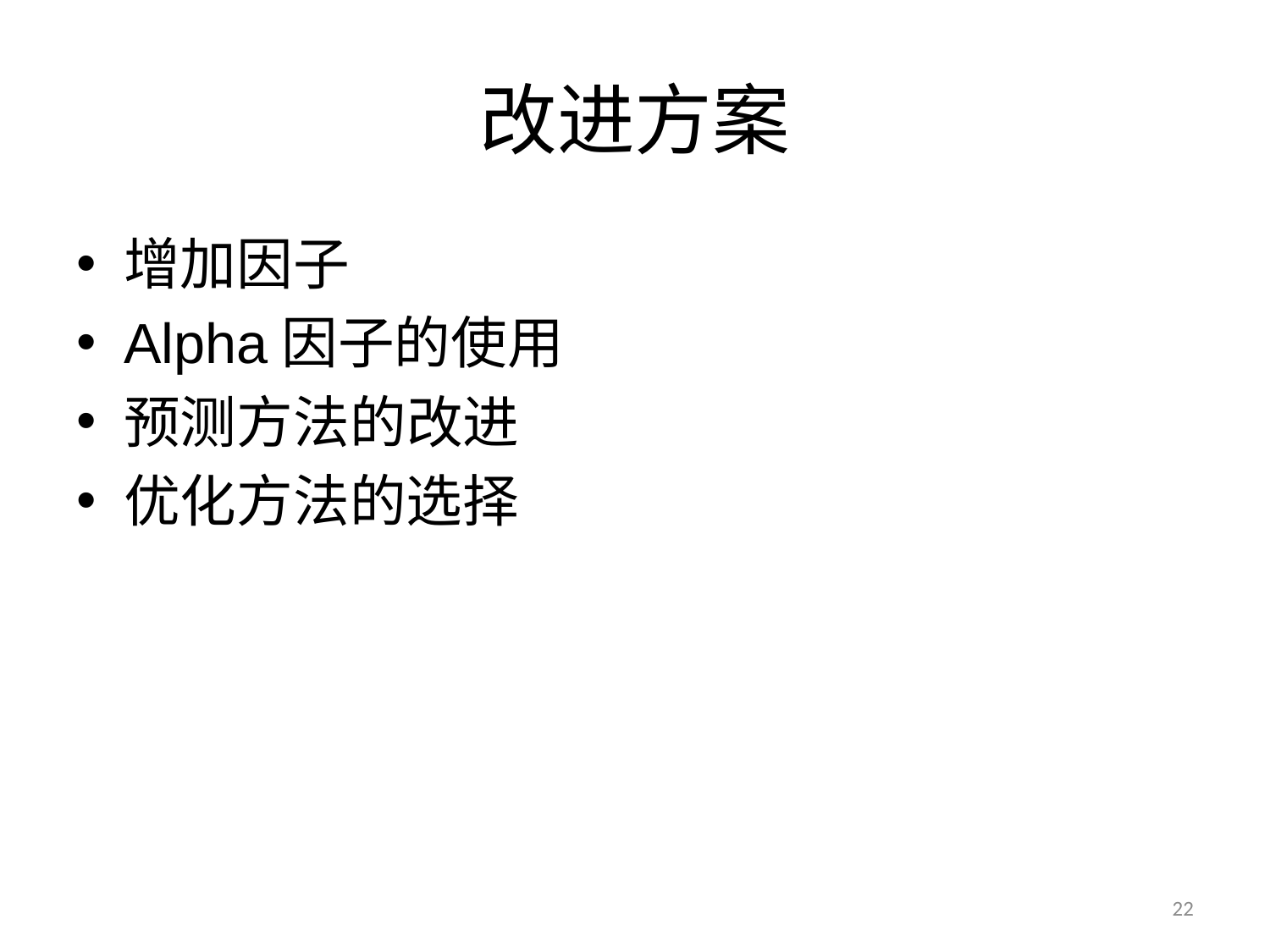

# 改进方案
增加因子
Alpha因子的使用
预测方法的改进
优化方法的选择
22